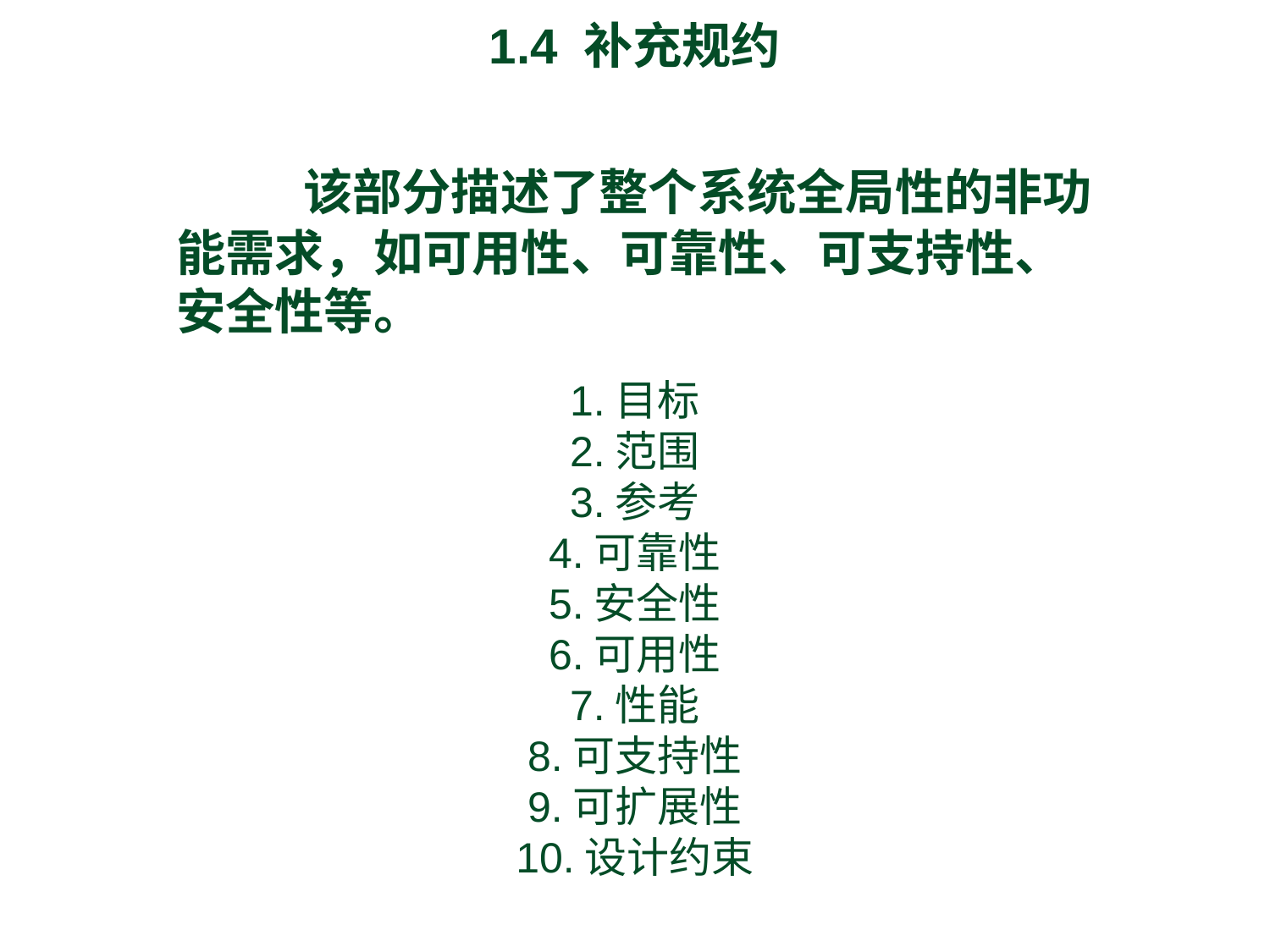

1.4 补充规约
	该部分描述了整个系统全局性的非功能需求，如可用性、可靠性、可支持性、安全性等。
1.目标
2.范围
3.参考
4.可靠性
5.安全性
6.可用性
7.性能
8.可支持性
9.可扩展性
10.设计约束